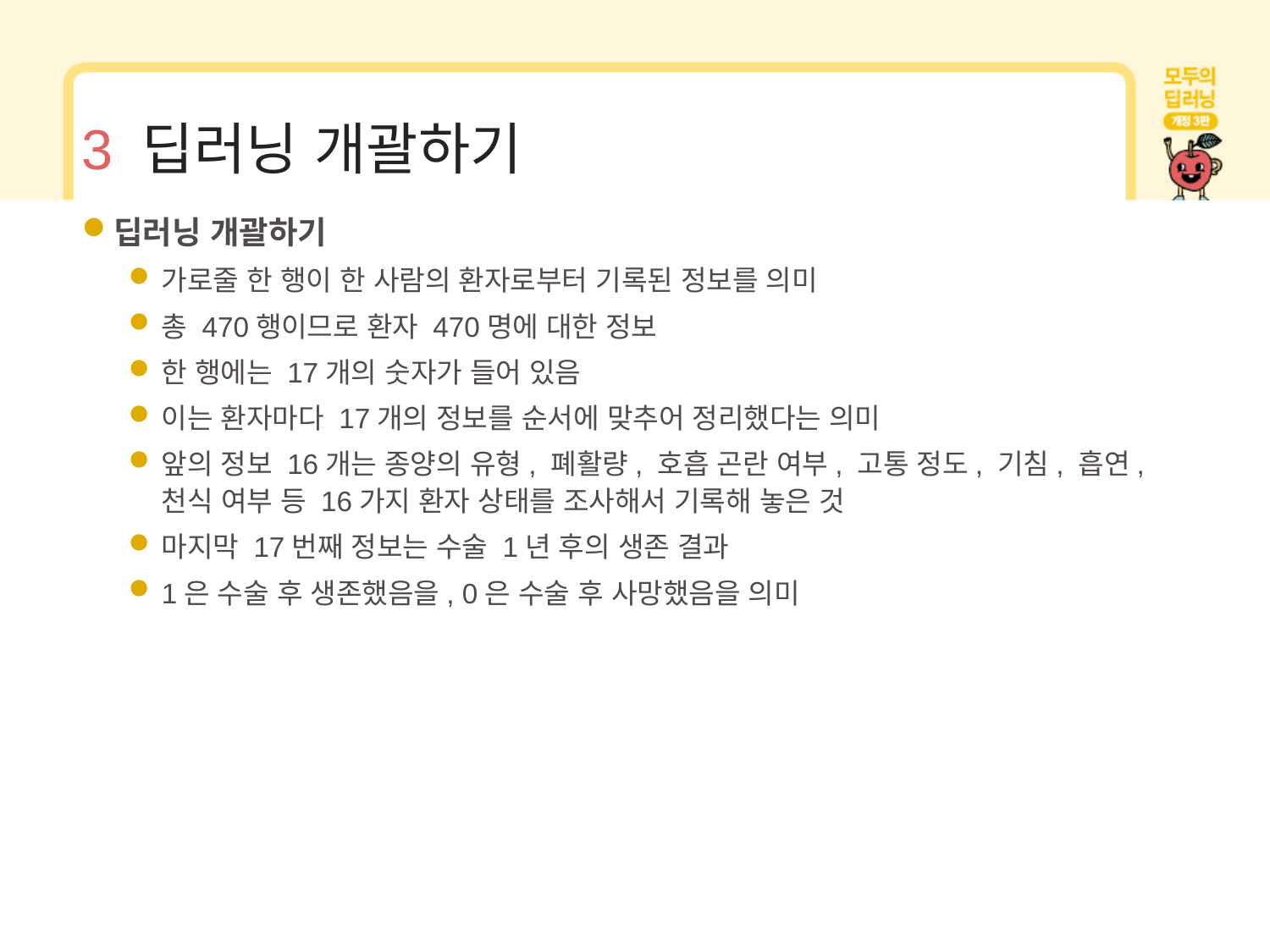

# 3 딥러닝 개괄하기
딥러닝 개괄하기
가로줄 한 행이 한 사람의 환자로부터 기록된 정보를 의미
총 470행이므로 환자 470명에 대한 정보
한 행에는 17개의 숫자가 들어 있음
이는 환자마다 17개의 정보를 순서에 맞추어 정리했다는 의미
앞의 정보 16개는 종양의 유형, 폐활량, 호흡 곤란 여부, 고통 정도, 기침, 흡연, 천식 여부 등 16가지 환자 상태를 조사해서 기록해 놓은 것
마지막 17번째 정보는 수술 1년 후의 생존 결과
1은 수술 후 생존했음을, 0은 수술 후 사망했음을 의미